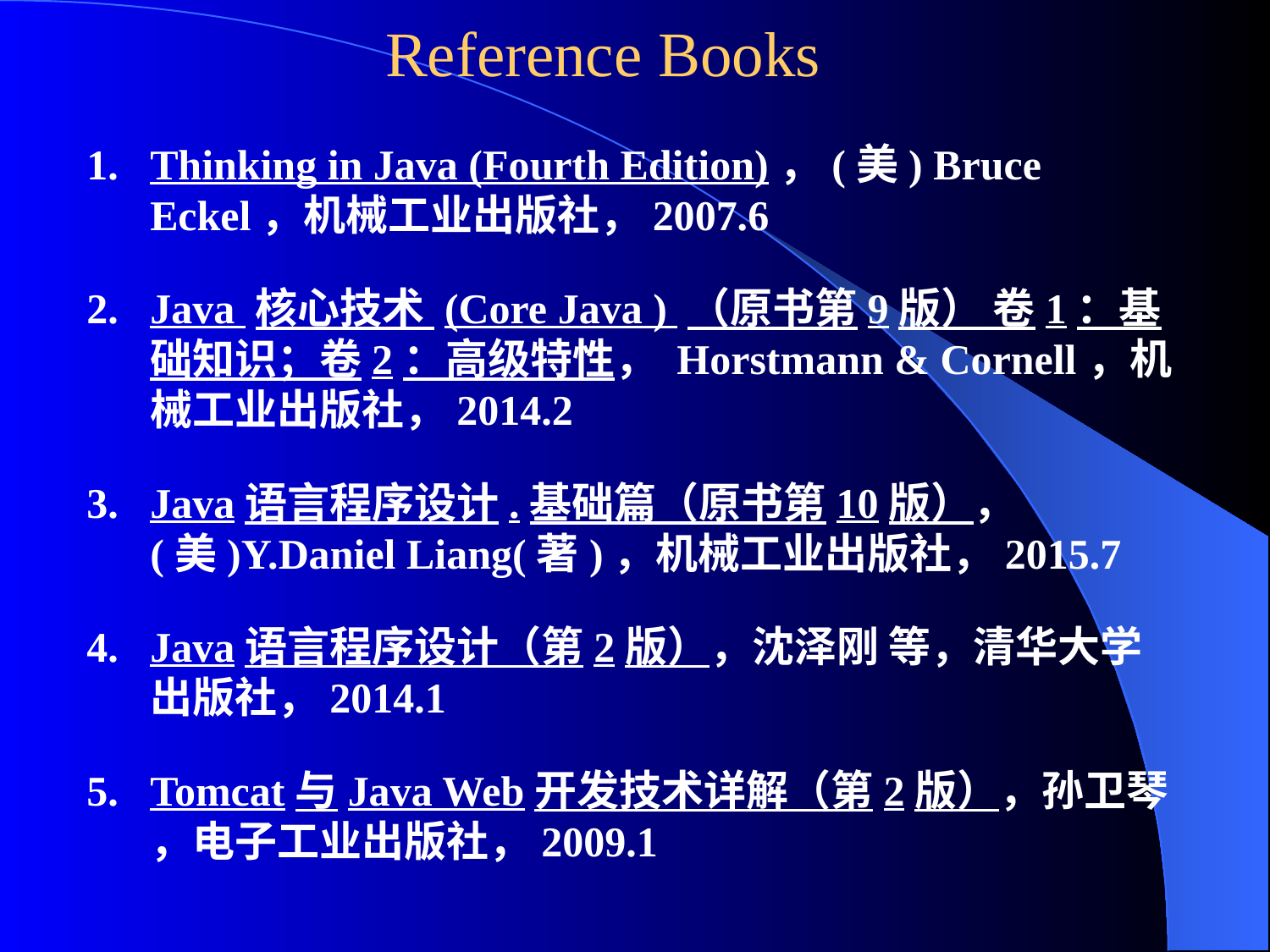

Reference Books
Thinking in Java (Fourth Edition)，(美) Bruce Eckel，机械工业出版社，2007.6
Java 核心技术 (Core Java ) （原书第9版） 卷1：基础知识；卷2：高级特性， Horstmann & Cornell，机械工业出版社，2014.2
Java语言程序设计.基础篇（原书第10版），(美)Y.Daniel Liang(著)，机械工业出版社，2015.7
Java语言程序设计（第2版），沈泽刚 等，清华大学出版社，2014.1
Tomcat与Java Web开发技术详解（第2版），孙卫琴 ，电子工业出版社，2009.1